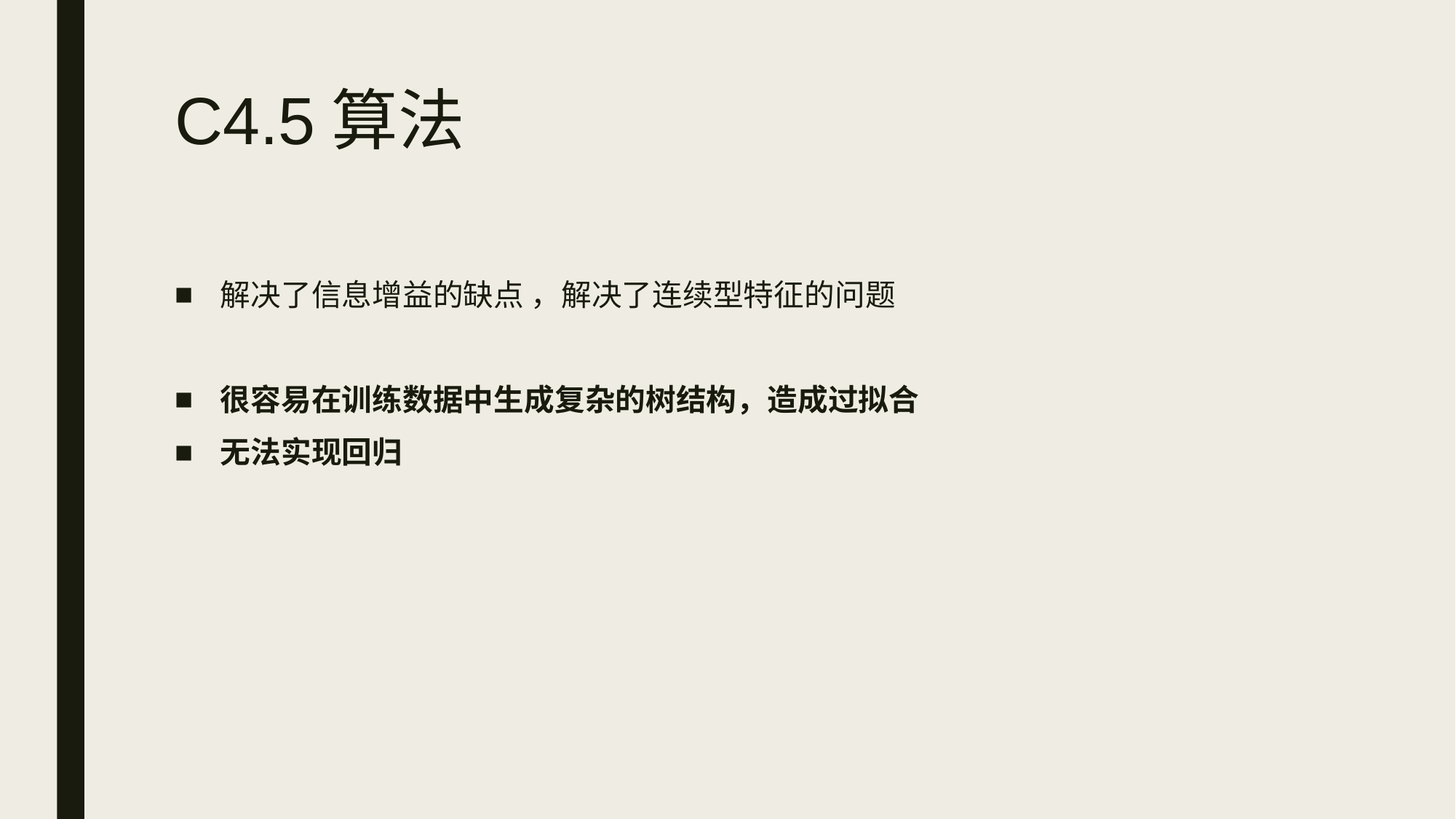

# C4.5算法
解决了信息增益的缺点 ，解决了连续型特征的问题

很容易在训练数据中生成复杂的树结构，造成过拟合
无法实现回归